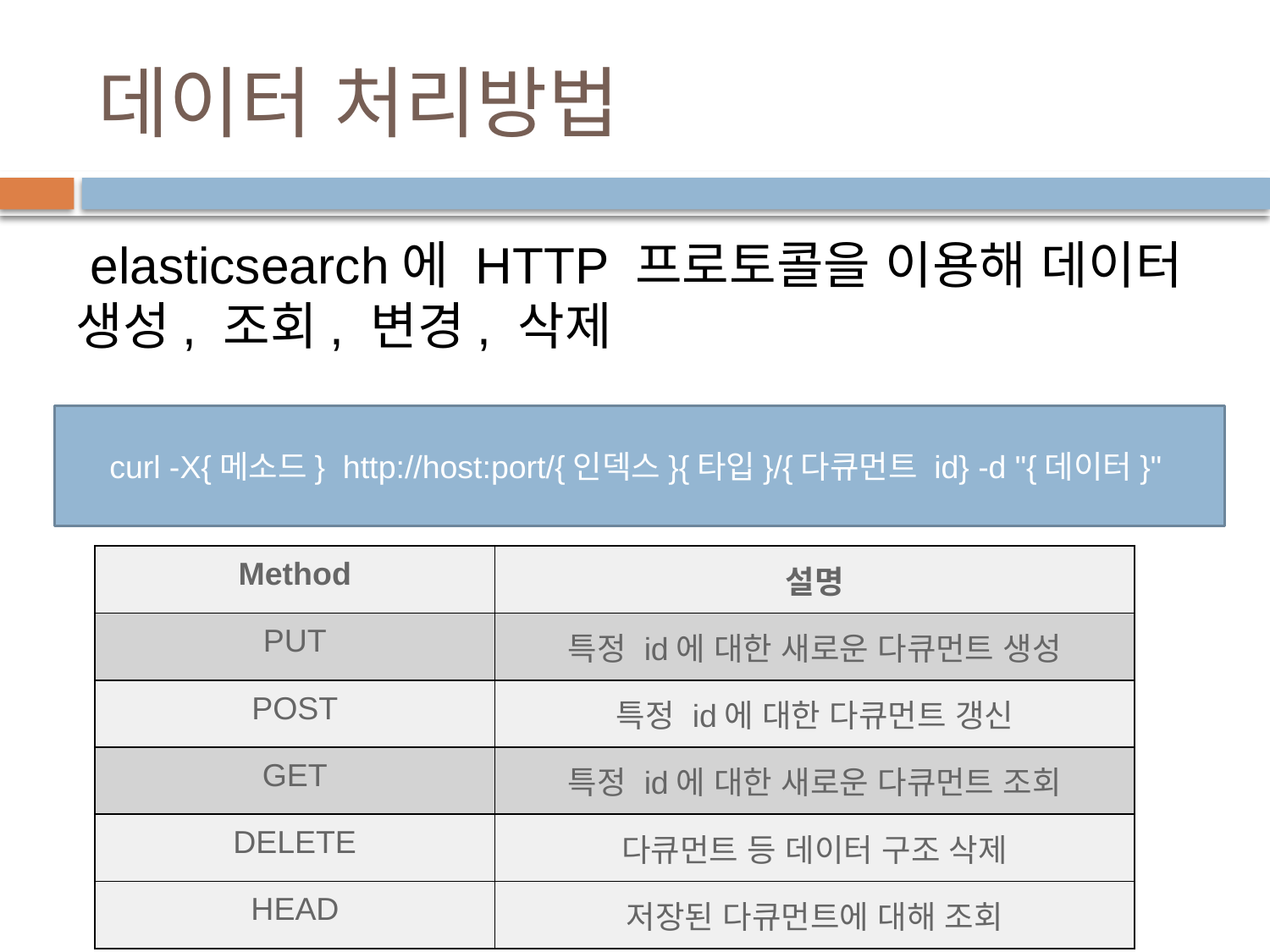

# 데이터 처리방법
 elasticsearch에 HTTP 프로토콜을 이용해 데이터 생성, 조회, 변경, 삭제
curl -X{메소드}  http://host:port/{인덱스}{타입}/{다큐먼트 id} -d "{데이터}"
| Method | 설명 |
| --- | --- |
| PUT | 특정 id에 대한 새로운 다큐먼트 생성 |
| POST | 특정 id에 대한 다큐먼트 갱신 |
| GET | 특정 id에 대한 새로운 다큐먼트 조회 |
| DELETE | 다큐먼트 등 데이터 구조 삭제 |
| HEAD | 저장된 다큐먼트에 대해 조회 |